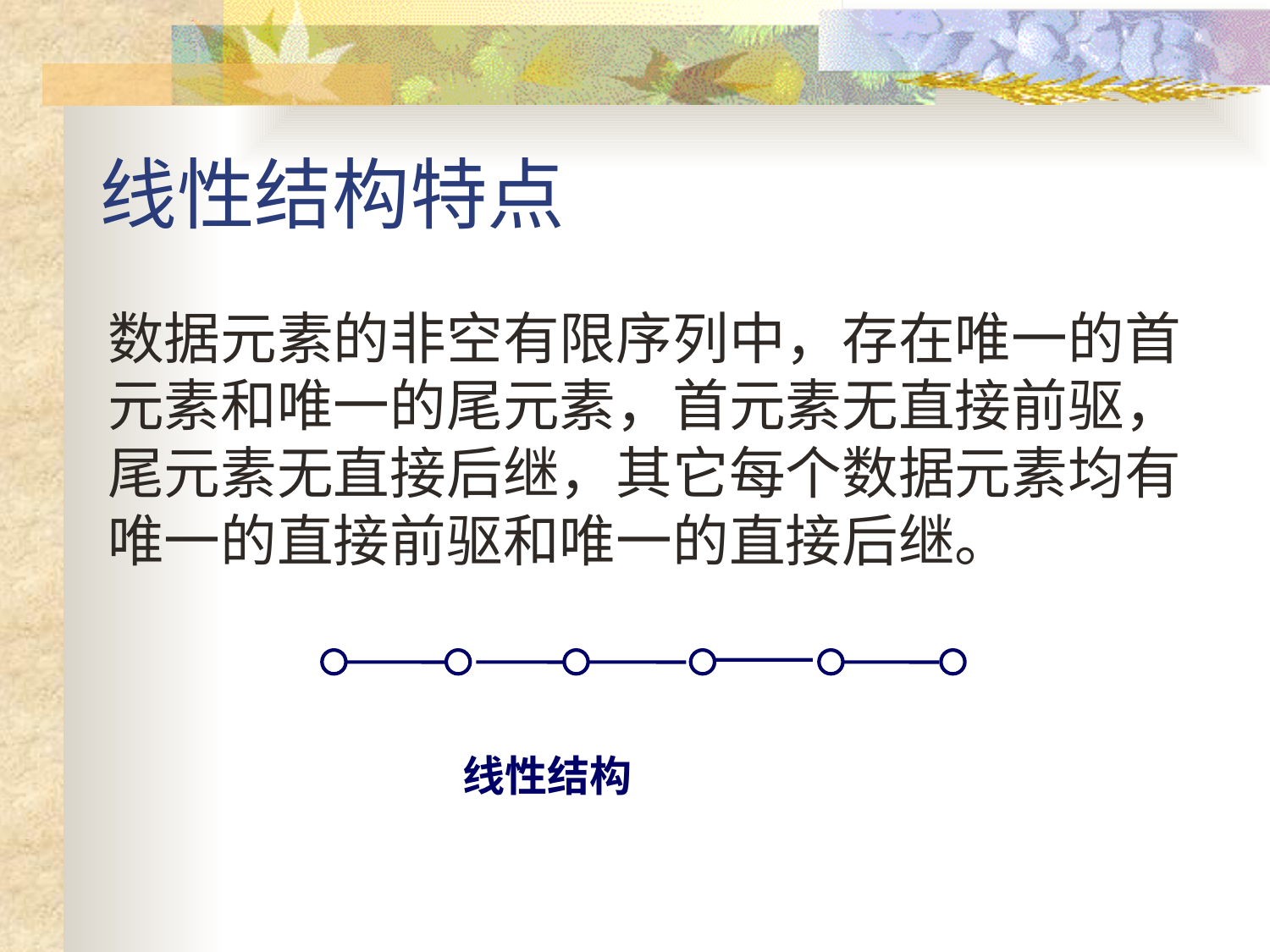

# 线性结构特点
数据元素的非空有限序列中，存在唯一的首元素和唯一的尾元素，首元素无直接前驱，尾元素无直接后继，其它每个数据元素均有唯一的直接前驱和唯一的直接后继。

线性结构